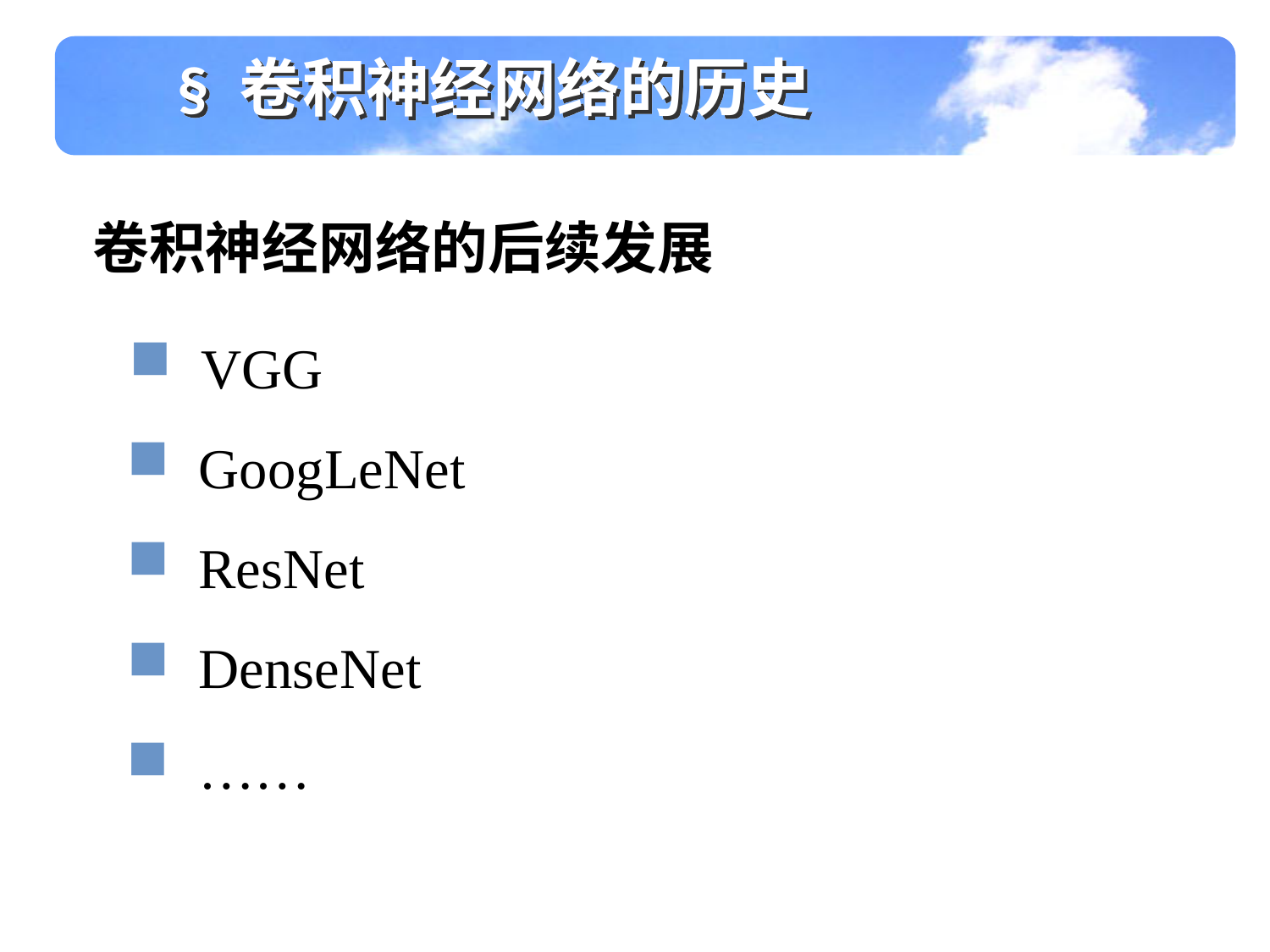

§ 卷积神经网络的历史
    卷积神经网络的后续发展
  VGG
  GoogLeNet
  ResNet
  DenseNet
  ……